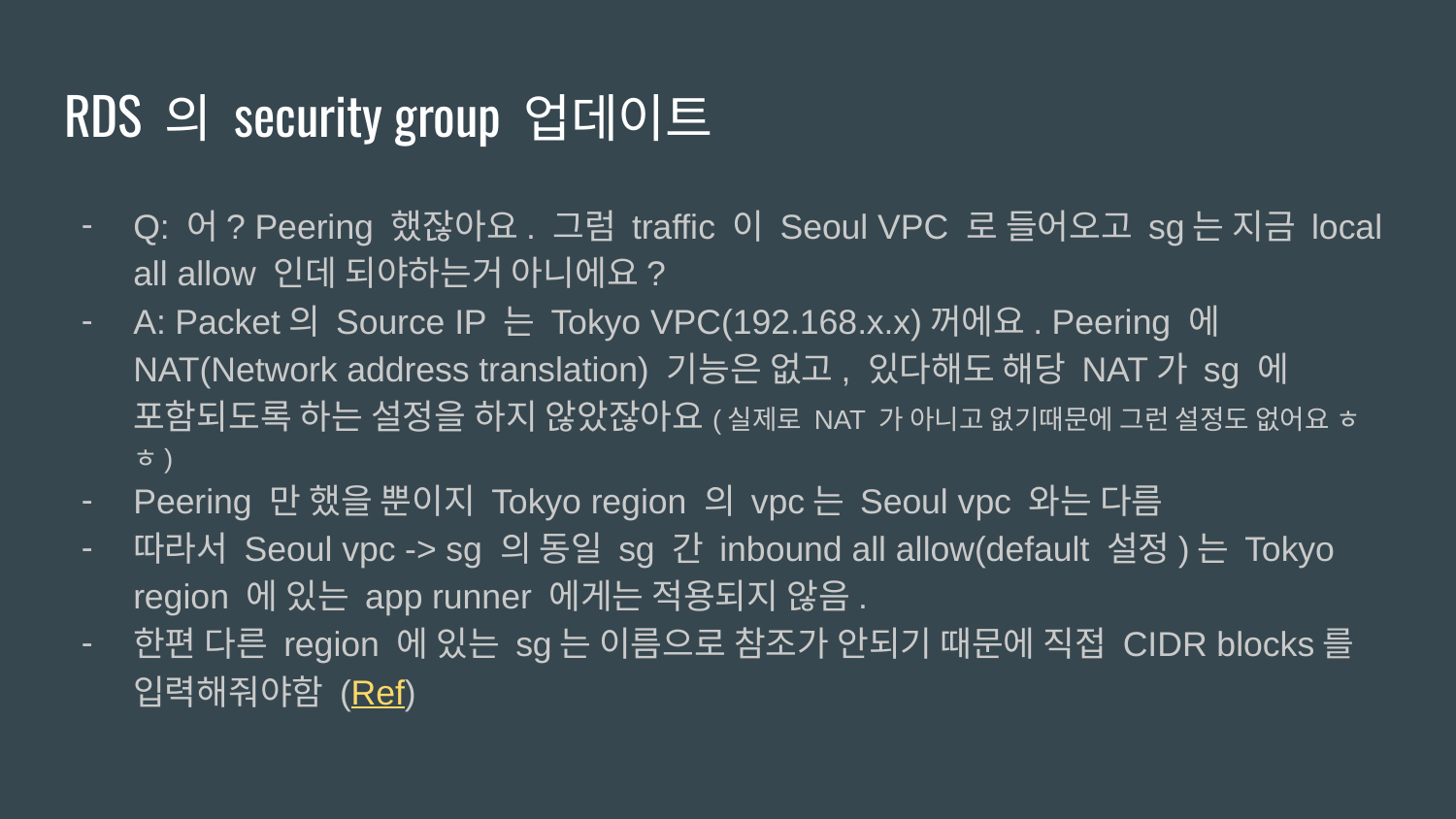

# RDS 의 security group 업데이트
Q: 어? Peering 했잖아요. 그럼 traffic 이 Seoul VPC 로 들어오고 sg는 지금 local all allow 인데 되야하는거 아니에요?
A: Packet의 Source IP 는 Tokyo VPC(192.168.x.x)꺼에요. Peering 에 NAT(Network address translation) 기능은 없고, 있다해도 해당 NAT가 sg 에 포함되도록 하는 설정을 하지 않았잖아요(실제로 NAT 가 아니고 없기때문에 그런 설정도 없어요 ㅎㅎ)
Peering 만 했을 뿐이지 Tokyo region 의 vpc는 Seoul vpc 와는 다름
따라서 Seoul vpc -> sg 의 동일 sg 간 inbound all allow(default 설정)는 Tokyo region 에 있는 app runner 에게는 적용되지 않음.
한편 다른 region 에 있는 sg는 이름으로 참조가 안되기 때문에 직접 CIDR blocks를 입력해줘야함 (Ref)